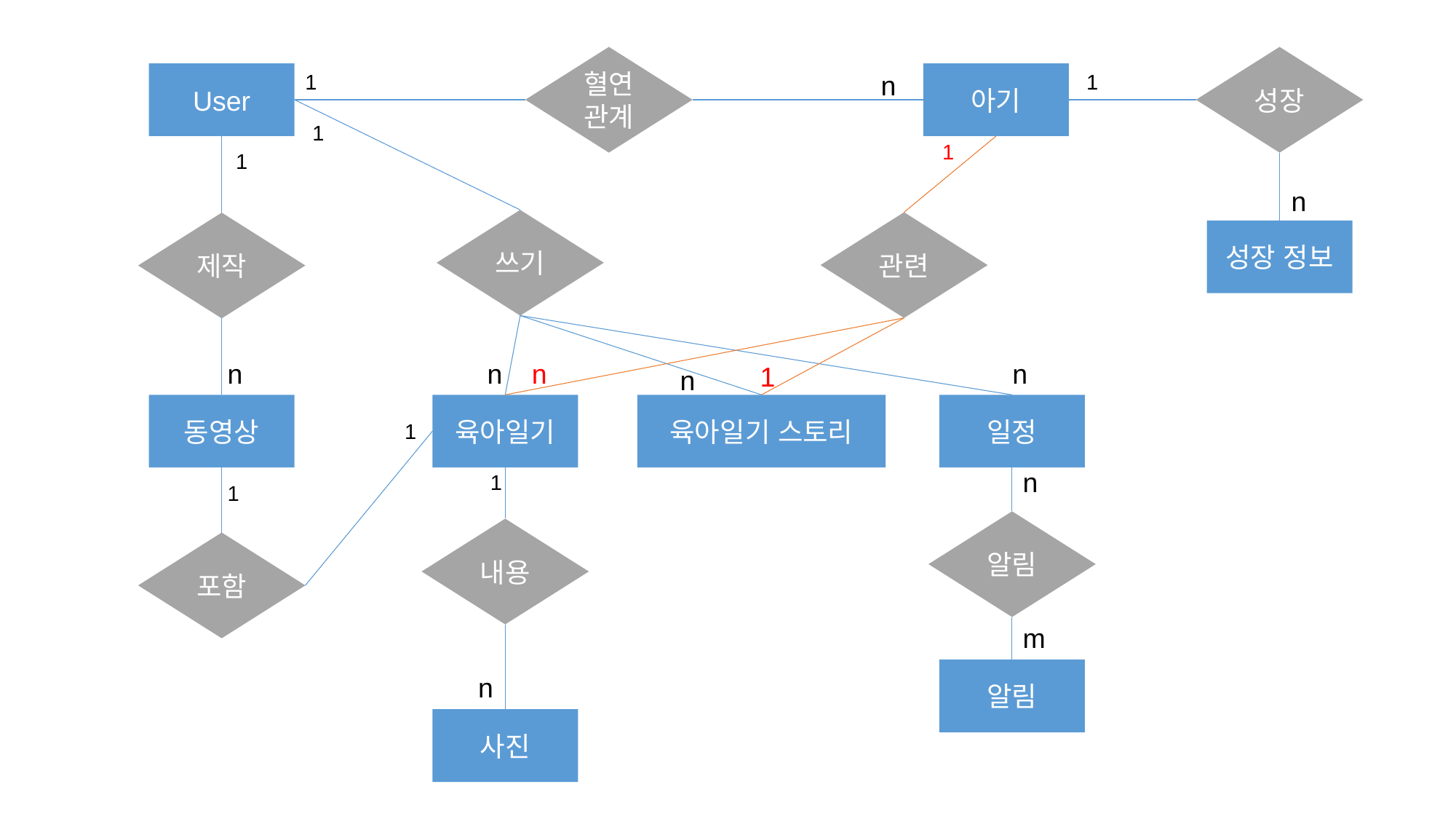

혈연관계
성장
1
n
아기
1
User
1
1
1
n
n
쓰기
관련
제작
성장 정보
n
n
n
n
1
n
동영상
육아일기
육아일기 스토리
일정
1
n
1
1
알림
내용
포함
m
알림
n
사진